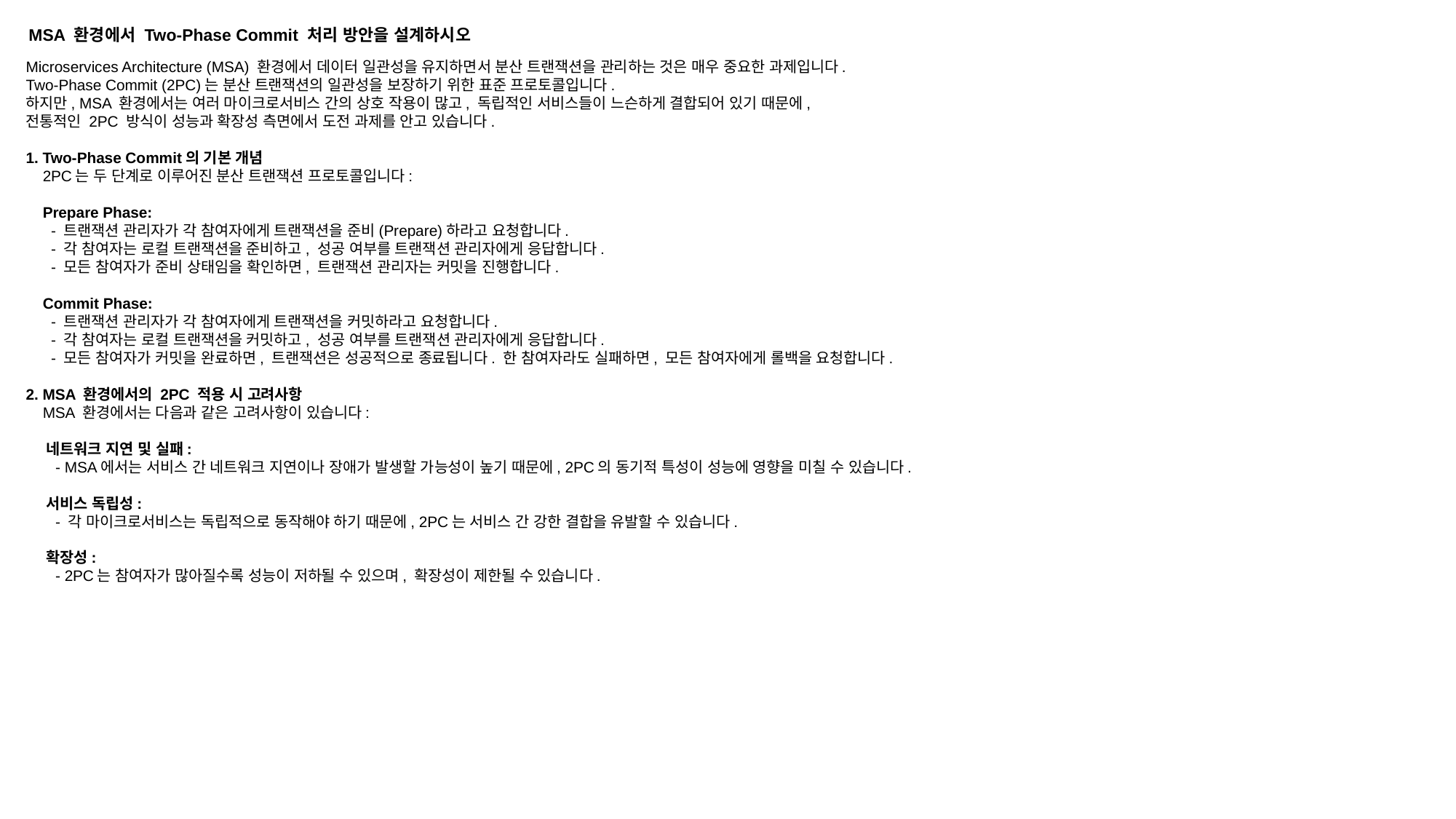

MSA 환경에서 Two-Phase Commit 처리 방안을 설계하시오
Microservices Architecture (MSA) 환경에서 데이터 일관성을 유지하면서 분산 트랜잭션을 관리하는 것은 매우 중요한 과제입니다.
Two-Phase Commit (2PC)는 분산 트랜잭션의 일관성을 보장하기 위한 표준 프로토콜입니다.
하지만, MSA 환경에서는 여러 마이크로서비스 간의 상호 작용이 많고, 독립적인 서비스들이 느슨하게 결합되어 있기 때문에,
전통적인 2PC 방식이 성능과 확장성 측면에서 도전 과제를 안고 있습니다.

1. Two-Phase Commit의 기본 개념
    2PC는 두 단계로 이루어진 분산 트랜잭션 프로토콜입니다:

    Prepare Phase:
      - 트랜잭션 관리자가 각 참여자에게 트랜잭션을 준비(Prepare)하라고 요청합니다.
      - 각 참여자는 로컬 트랜잭션을 준비하고, 성공 여부를 트랜잭션 관리자에게 응답합니다.
      - 모든 참여자가 준비 상태임을 확인하면, 트랜잭션 관리자는 커밋을 진행합니다.

    Commit Phase:
      - 트랜잭션 관리자가 각 참여자에게 트랜잭션을 커밋하라고 요청합니다.
      - 각 참여자는 로컬 트랜잭션을 커밋하고, 성공 여부를 트랜잭션 관리자에게 응답합니다.
      - 모든 참여자가 커밋을 완료하면, 트랜잭션은 성공적으로 종료됩니다. 한 참여자라도 실패하면, 모든 참여자에게 롤백을 요청합니다.

2. MSA 환경에서의 2PC 적용 시 고려사항
    MSA 환경에서는 다음과 같은 고려사항이 있습니다:

    네트워크 지연 및 실패:
       - MSA에서는 서비스 간 네트워크 지연이나 장애가 발생할 가능성이 높기 때문에, 2PC의 동기적 특성이 성능에 영향을 미칠 수 있습니다.

    서비스 독립성:
       - 각 마이크로서비스는 독립적으로 동작해야 하기 때문에, 2PC는 서비스 간 강한 결합을 유발할 수 있습니다.

    확장성:
       - 2PC는 참여자가 많아질수록 성능이 저하될 수 있으며, 확장성이 제한될 수 있습니다.